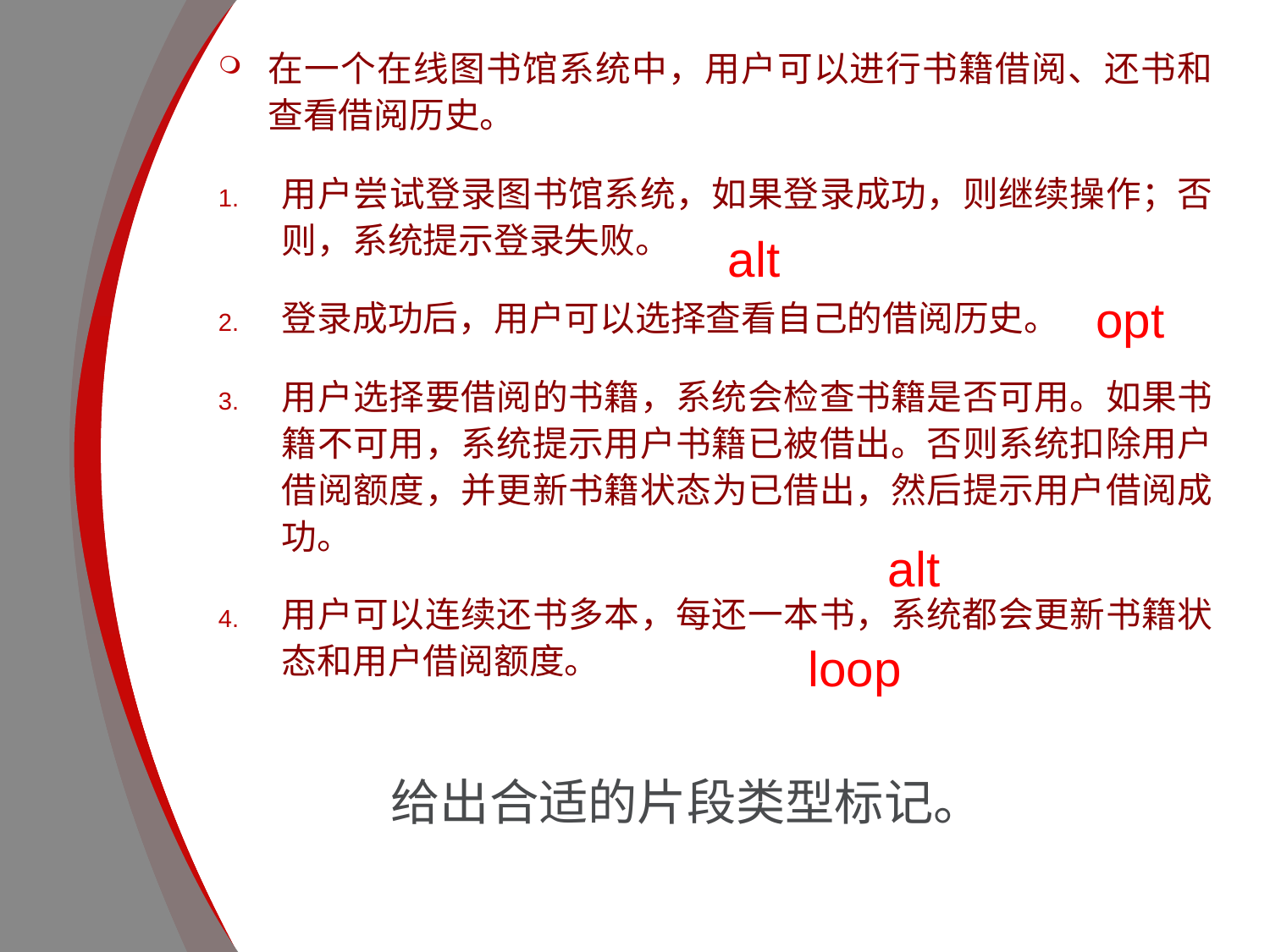

在一个在线图书馆系统中，用户可以进行书籍借阅、还书和查看借阅历史。
用户尝试登录图书馆系统，如果登录成功，则继续操作；否则，系统提示登录失败。
登录成功后，用户可以选择查看自己的借阅历史。
用户选择要借阅的书籍，系统会检查书籍是否可用。如果书籍不可用，系统提示用户书籍已被借出。否则系统扣除用户借阅额度，并更新书籍状态为已借出，然后提示用户借阅成功。
用户可以连续还书多本，每还一本书，系统都会更新书籍状态和用户借阅额度。

alt
opt
alt
loop
给出合适的片段类型标记。